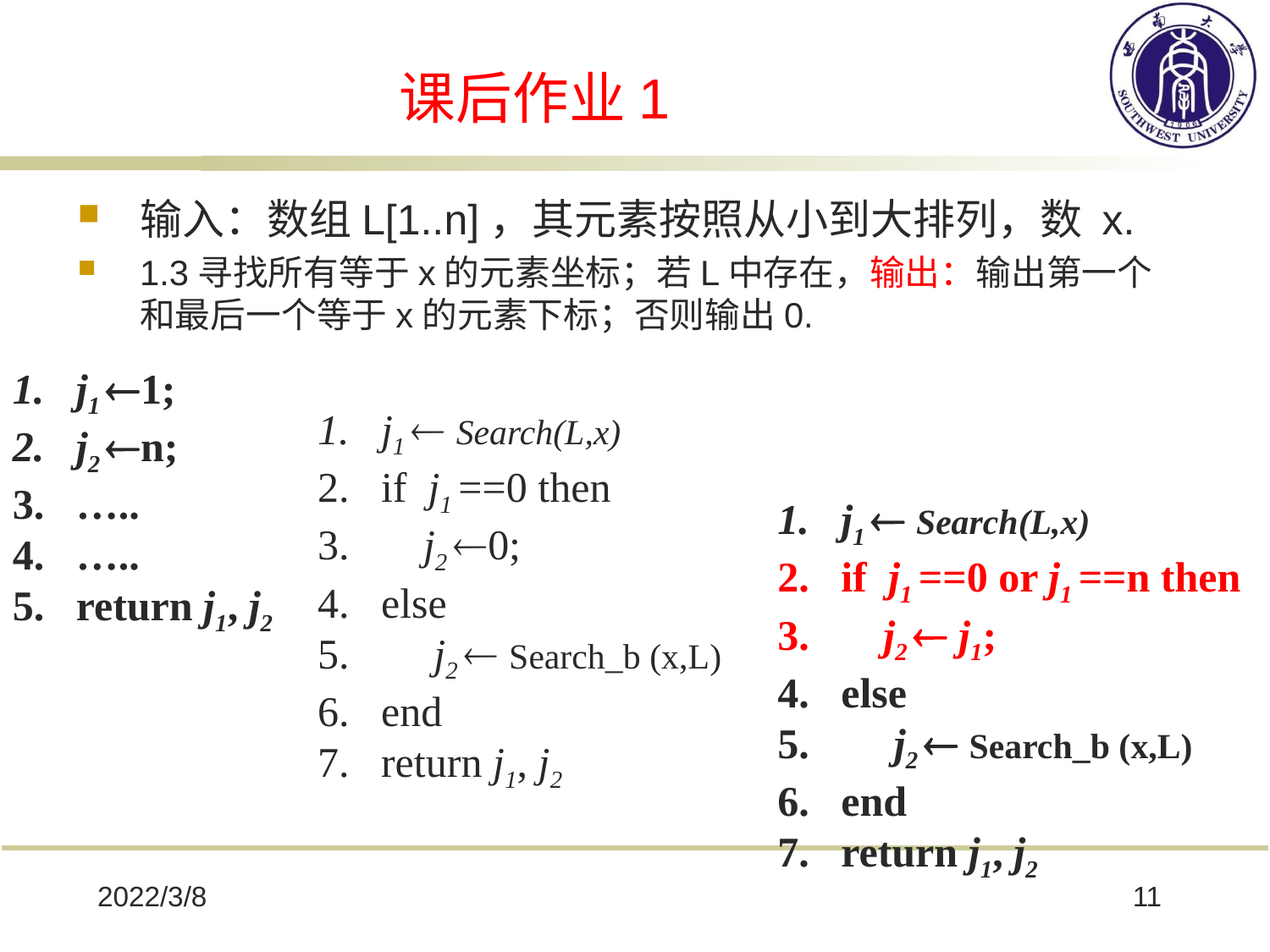

# 课后作业1
输入：数组L[1..n]，其元素按照从小到大排列，数 x.
1.3寻找所有等于x的元素坐标；若L中存在，输出：输出第一个和最后一个等于x的元素下标；否则输出0.
j1 ←1;
j2 ←n;
…..
…..
return j1, j2

j1 ← Search(L,x)
if  j1 ==0 then
    j2 ←0;
else
     j2 ← Search_b (x,L)
end
return j1, j2
j1 ← Search(L,x)
if  j1 ==0 or j1 ==n then
    j2 ← j1;
else
     j2 ← Search_b (x,L)
end
return j1, j2
2022/3/8
11